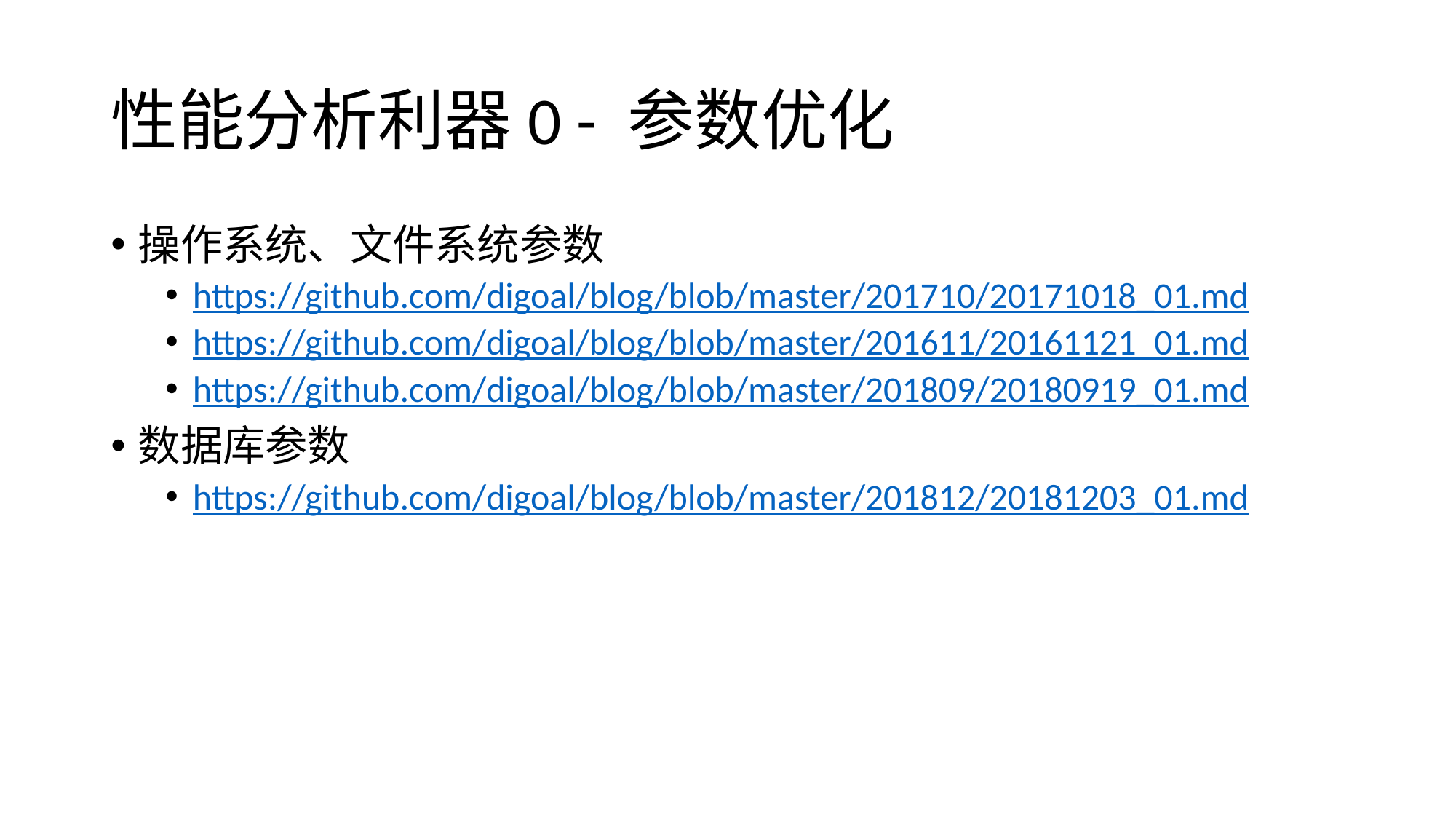

# 性能分析利器0 - 参数优化
操作系统、文件系统参数
https://github.com/digoal/blog/blob/master/201710/20171018_01.md
https://github.com/digoal/blog/blob/master/201611/20161121_01.md
https://github.com/digoal/blog/blob/master/201809/20180919_01.md
数据库参数
https://github.com/digoal/blog/blob/master/201812/20181203_01.md